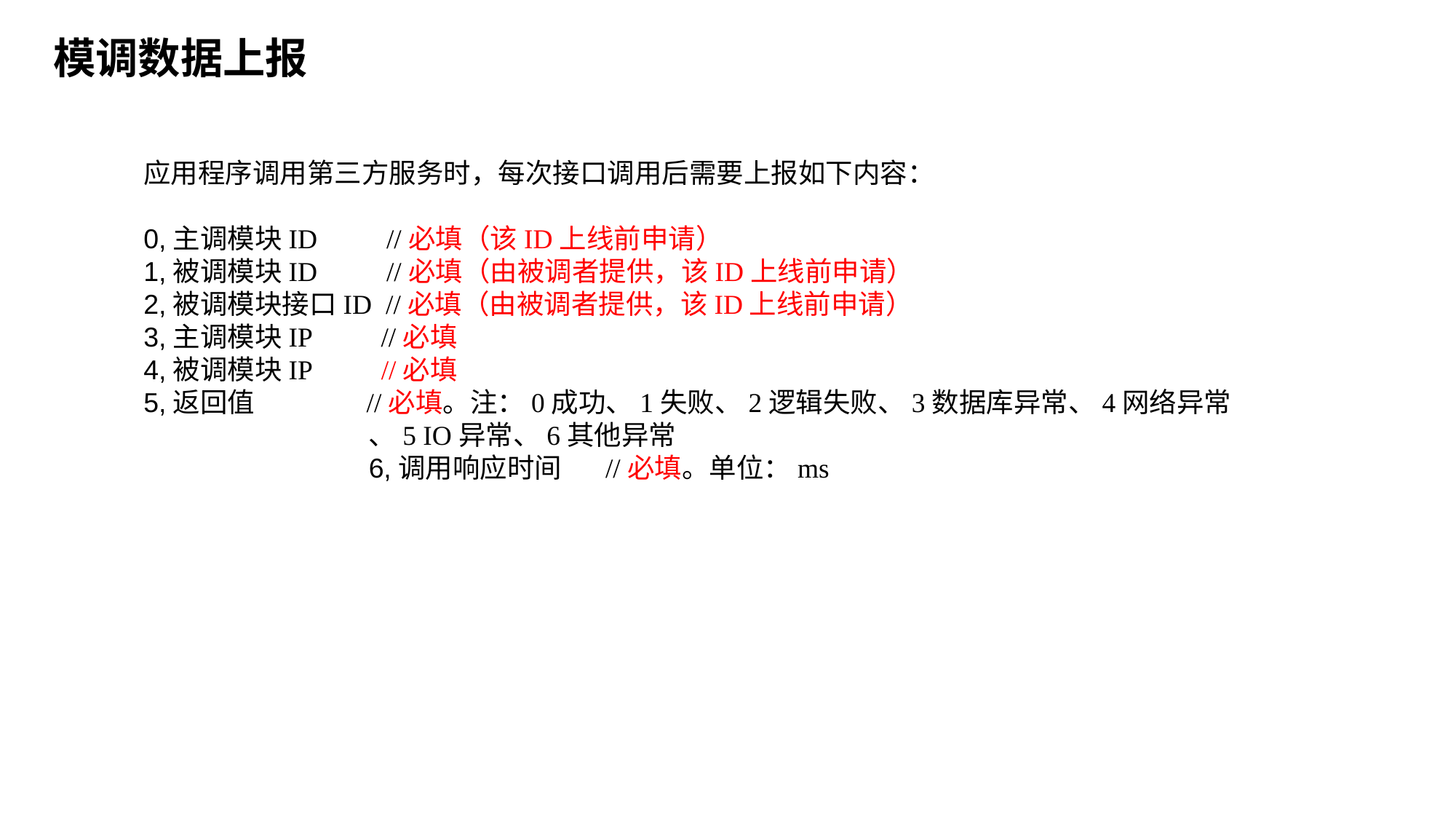

模调数据上报

应用程序调用第三方服务时，每次接口调用后需要上报如下内容：

0,主调模块ID          //必填（该ID上线前申请）
1,被调模块ID          //必填（由被调者提供，该ID上线前申请）
2,被调模块接口ID  //必填（由被调者提供，该ID上线前申请）
3,主调模块IP          //必填
4,被调模块IP          //必填
5,返回值                 //必填。注：0成功、1失败、2逻辑失败、3数据库异常、4网络异常
、5 IO异常、6其他异常
6,调用响应时间      //必填。单位：ms